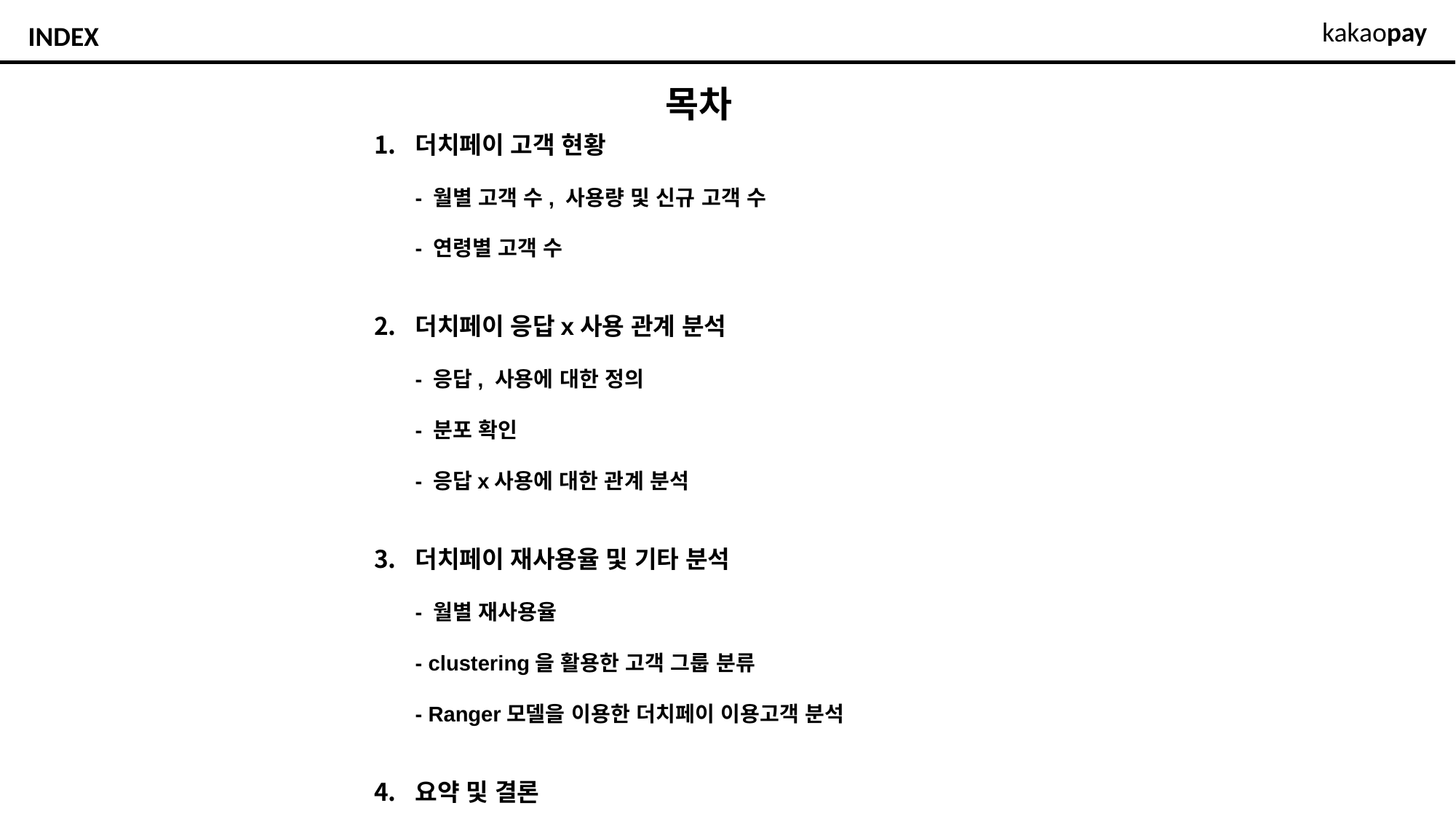

kakaopay
INDEX
목차
더치페이 고객 현황
- 월별 고객 수, 사용량 및 신규 고객 수
- 연령별 고객 수

더치페이 응답x사용 관계 분석
- 응답, 사용에 대한 정의
- 분포 확인
- 응답x사용에 대한 관계 분석

더치페이 재사용율 및 기타 분석
- 월별 재사용율
- clustering을 활용한 고객 그룹 분류
- Ranger모델을 이용한 더치페이 이용고객 분석

요약 및 결론